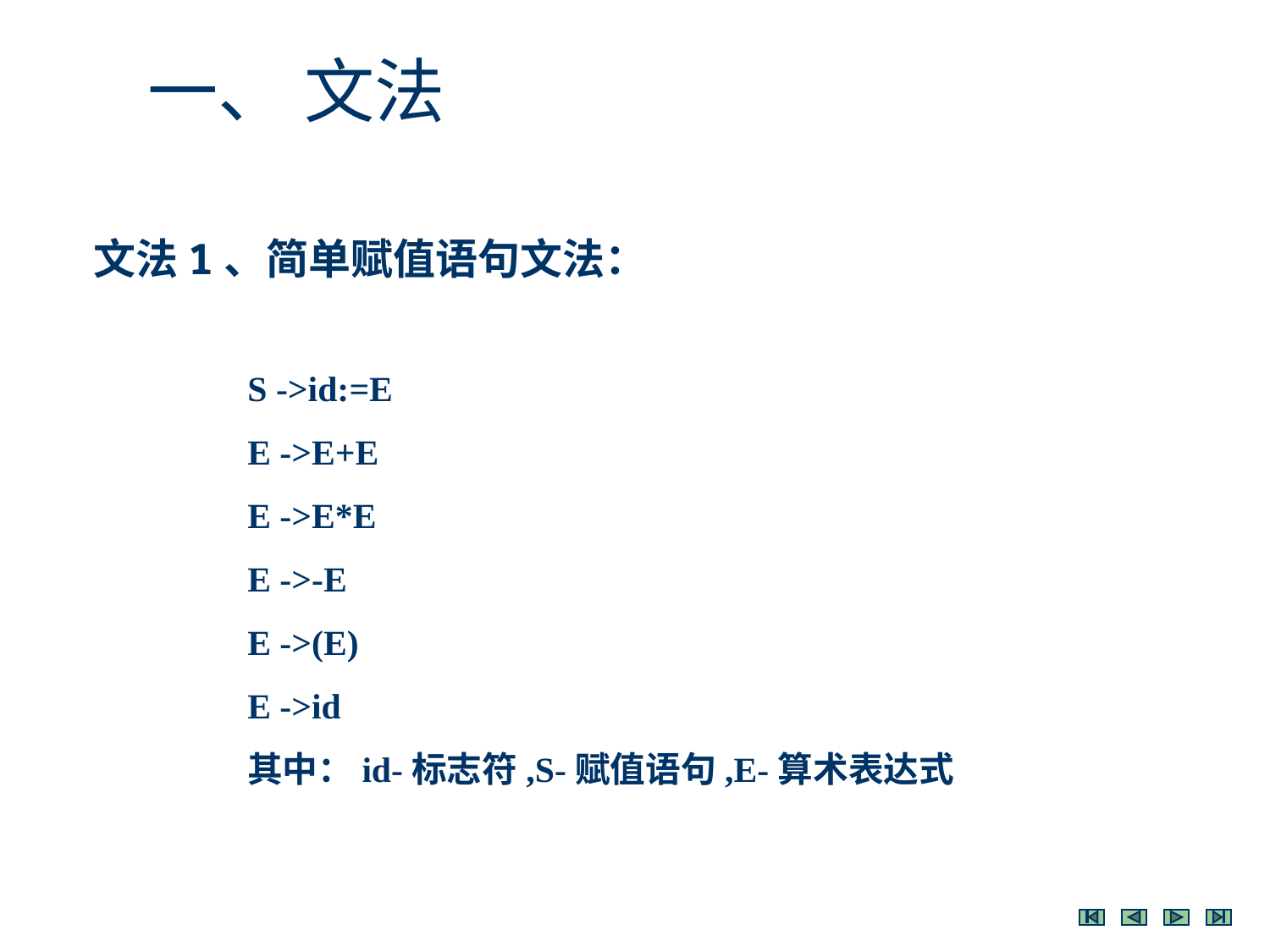

一、 文法
文法1、简单赋值语句文法：
S ->id:=E
E ->E+E
E ->E*E
E ->-E
E ->(E)
E ->id
其中：id-标志符,S-赋值语句,E-算术表达式